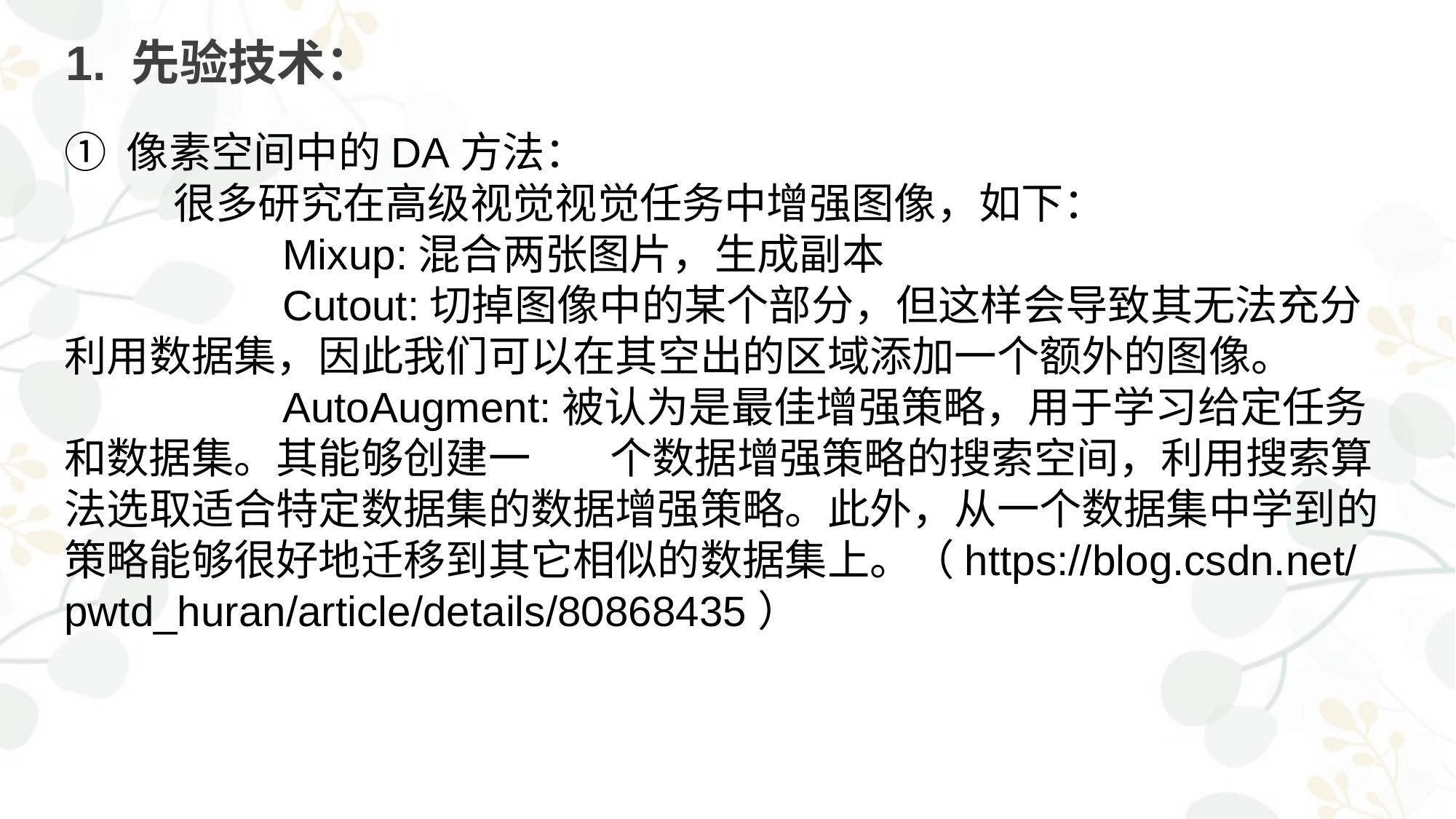

# 1. 先验技术：
① 像素空间中的DA方法：
	很多研究在高级视觉视觉任务中增强图像，如下：
		Mixup:混合两张图片，生成副本
		Cutout:切掉图像中的某个部分，但这样会导致其无法充分利用数据集，因此我们可以在其空出的区域添加一个额外的图像。
		AutoAugment:被认为是最佳增强策略，用于学习给定任务和数据集。其能够创建一	个数据增强策略的搜索空间，利用搜索算法选取适合特定数据集的数据增强策略。此外，从一个数据集中学到的策略能够很好地迁移到其它相似的数据集上。（https://blog.csdn.net/pwtd_huran/article/details/80868435）